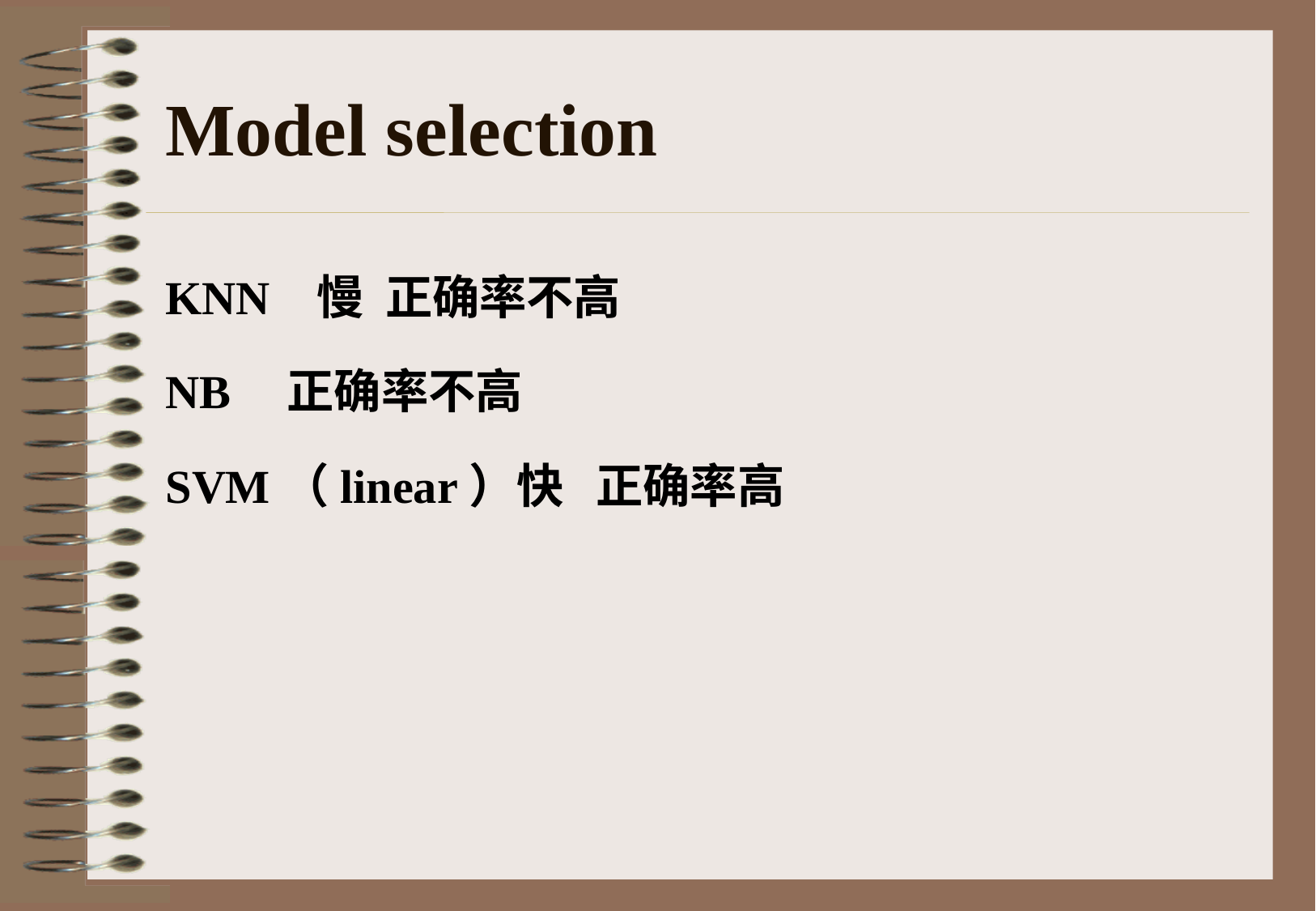

# Model selection
KNN   慢  正确率不高
NB	正确率不高
SVM（linear）快   正确率高